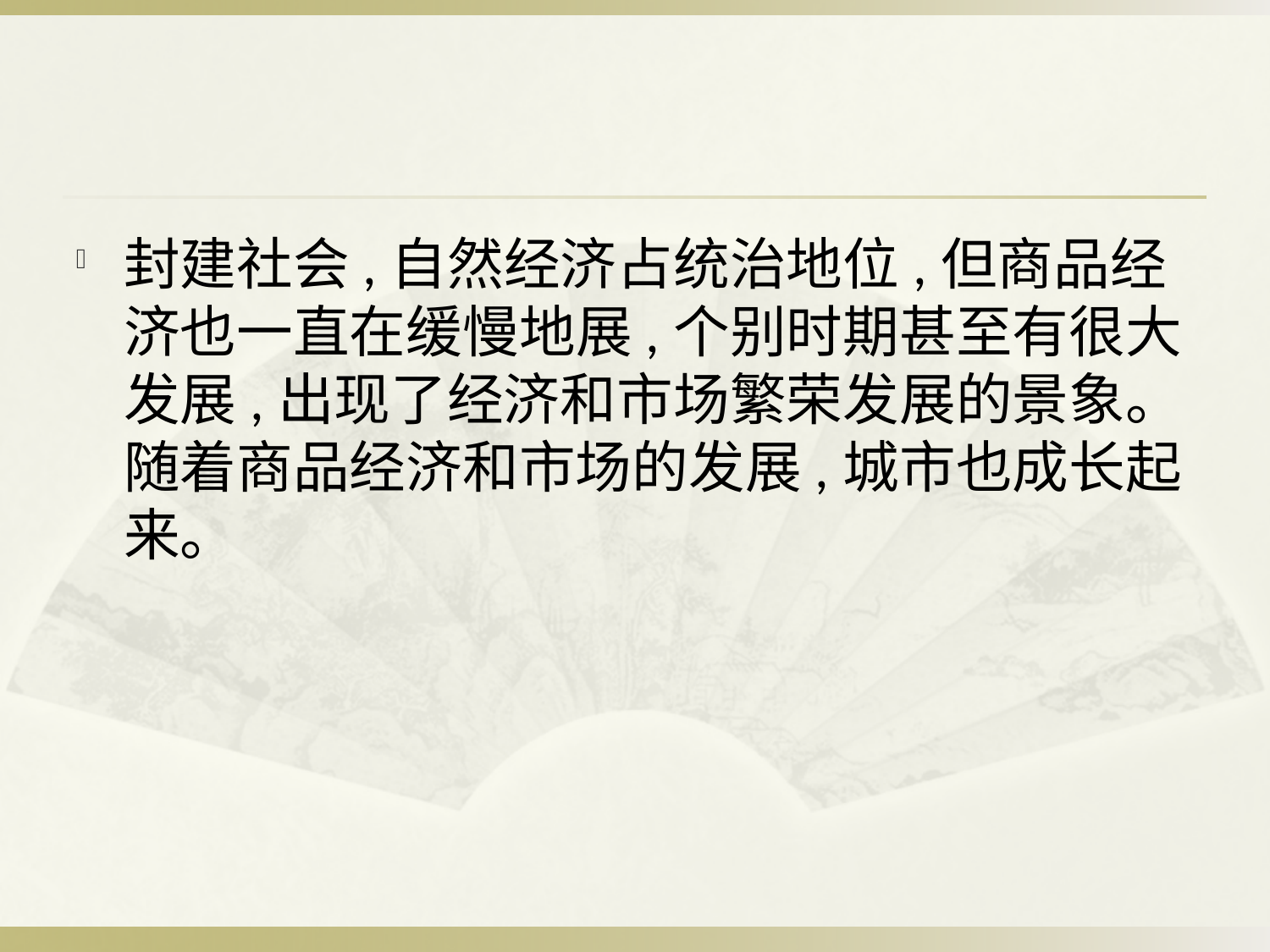

#
封建社会,自然经济占统治地位,但商品经济也一直在缓慢地展,个别时期甚至有很大发展,出现了经济和市场繁荣发展的景象。随着商品经济和市场的发展,城市也成长起来。